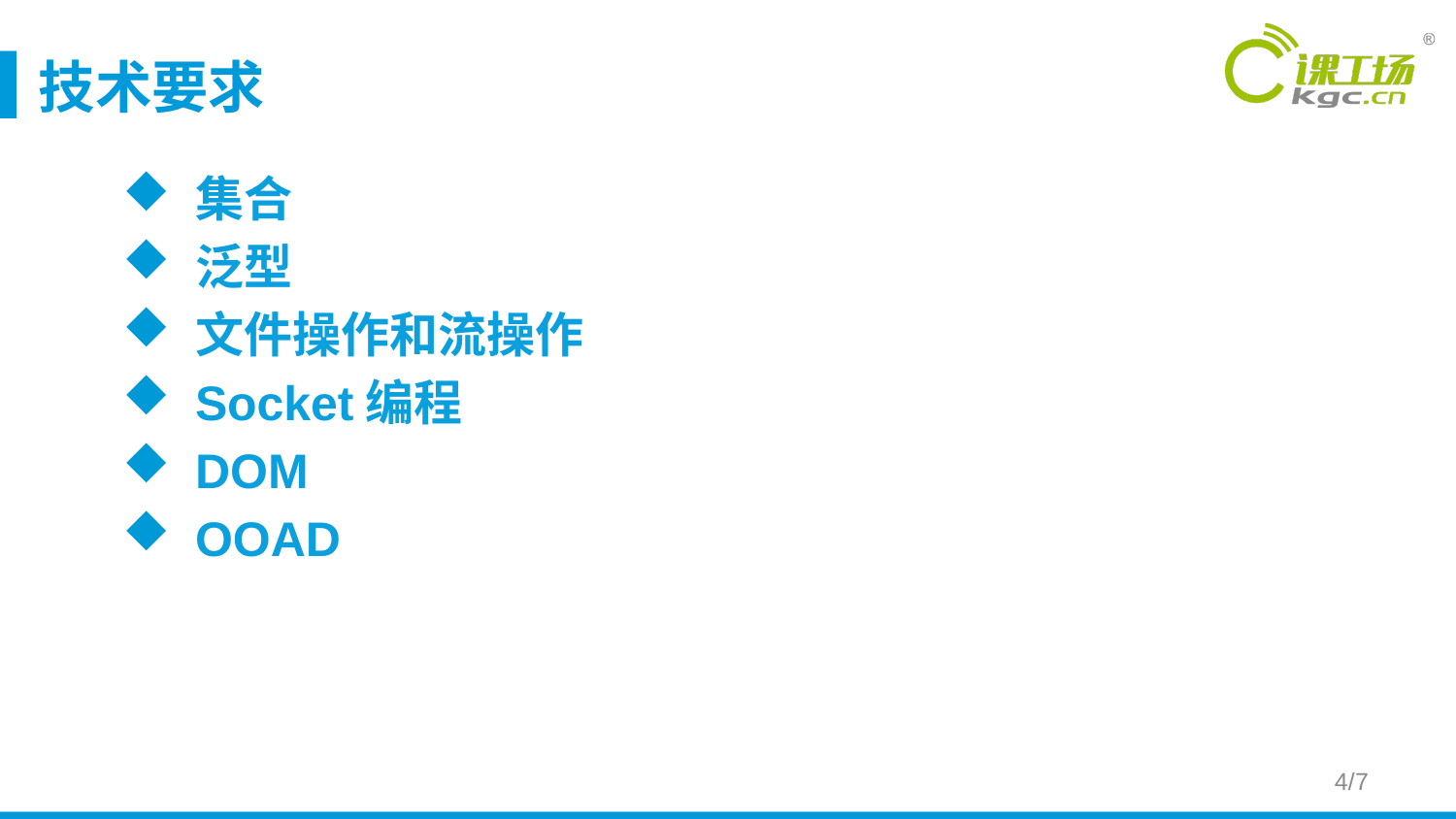

# 技术要求
集合
泛型
文件操作和流操作
Socket编程
DOM
OOAD
4/7